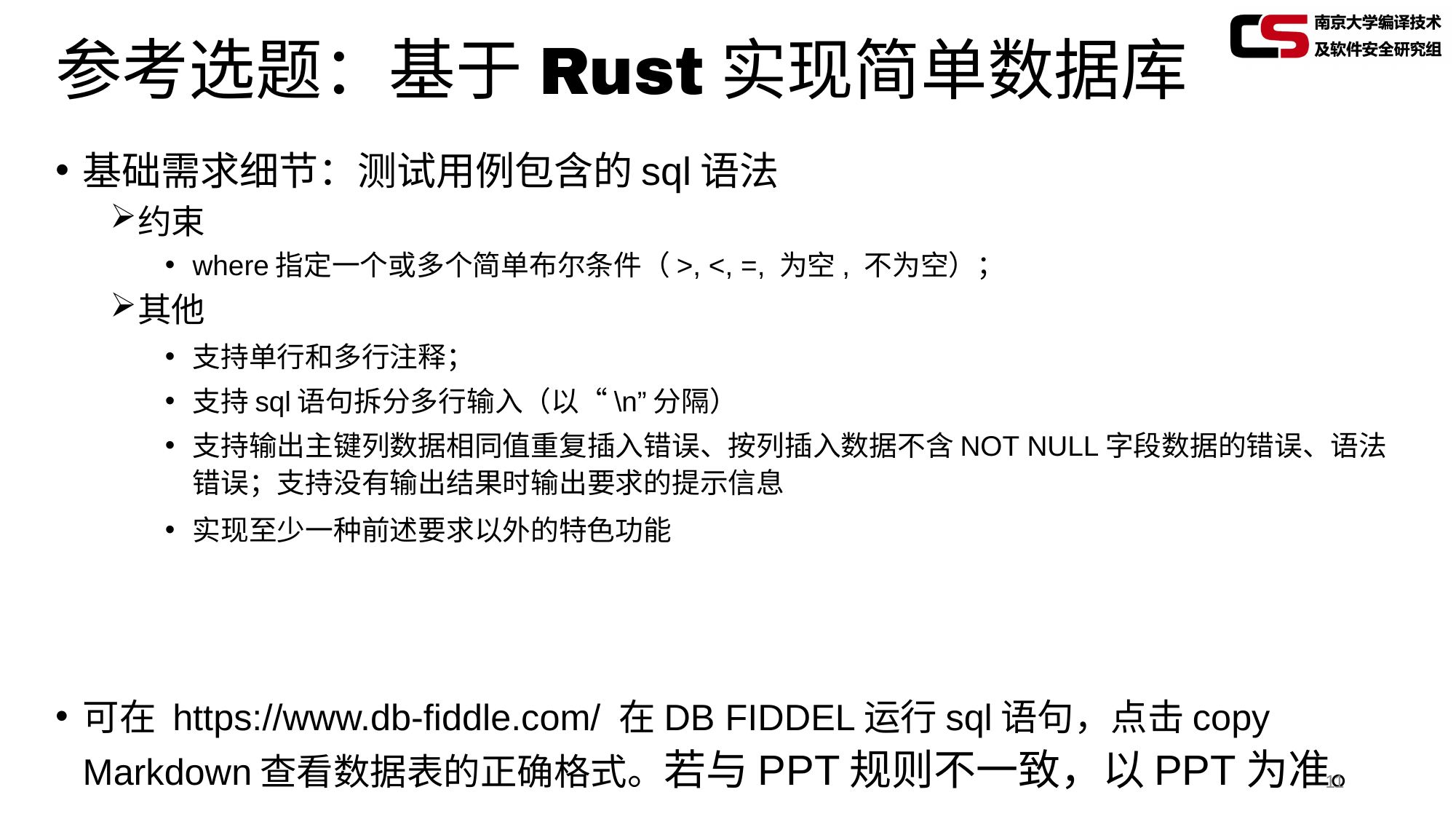

# 参考选题：基于Rust实现简单数据库
基础需求细节：测试用例包含的sql语法
约束
where指定一个或多个简单布尔条件（>, <, =, 为空, 不为空）；
其他
支持单行和多行注释；
支持sql语句拆分多行输入（以“\n”分隔）
支持输出主键列数据相同值重复插入错误、按列插入数据不含NOT NULL字段数据的错误、语法错误；支持没有输出结果时输出要求的提示信息
实现至少一种前述要求以外的特色功能

可在 https://www.db-fiddle.com/ 在DB FIDDEL运行sql语句，点击copy Markdown查看数据表的正确格式。若与PPT规则不一致，以PPT为准。

11